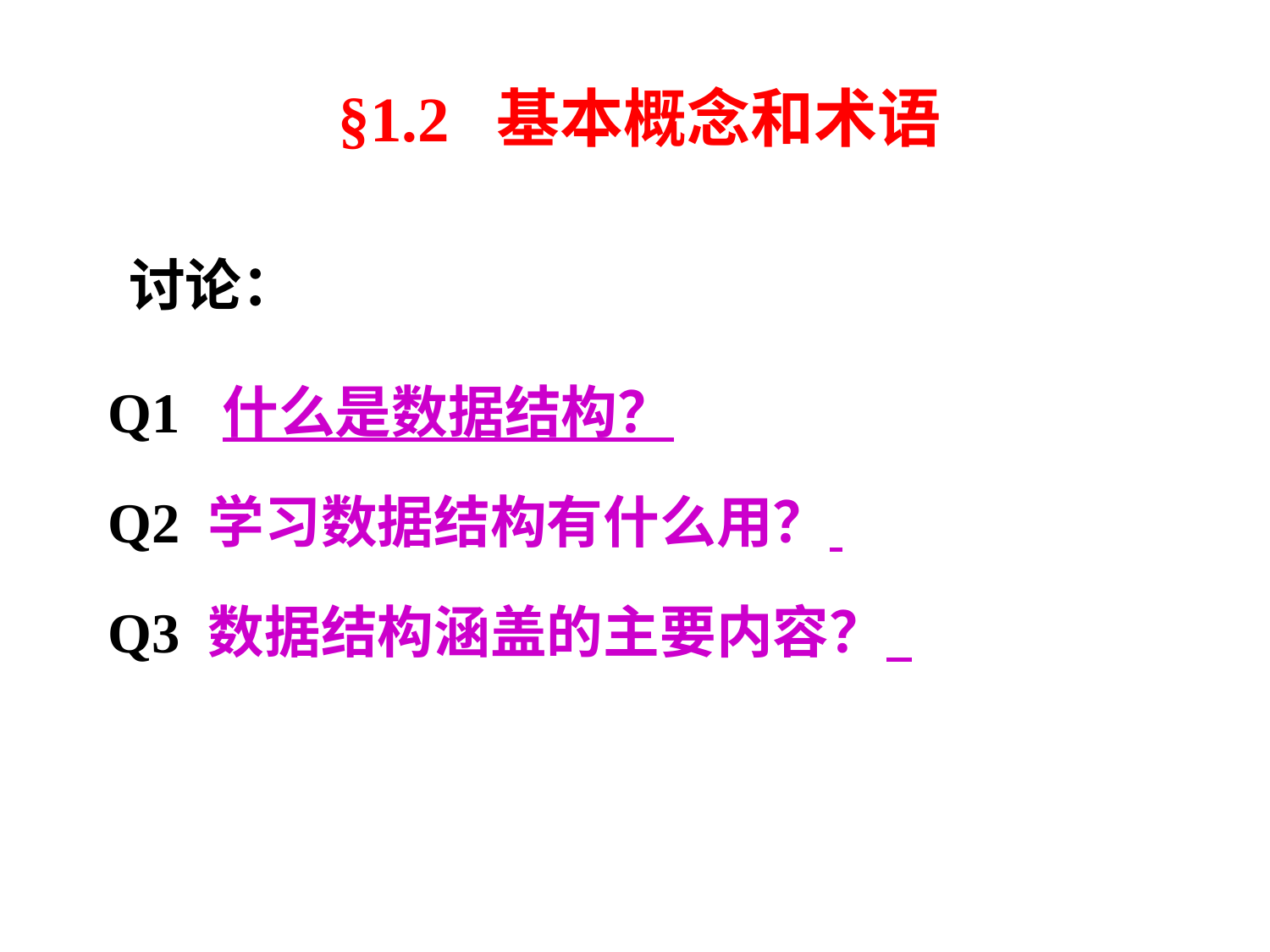

# §1.2  基本概念和术语
讨论：
Q1  什么是数据结构？
Q2 学习数据结构有什么用？
Q3 数据结构涵盖的主要内容？